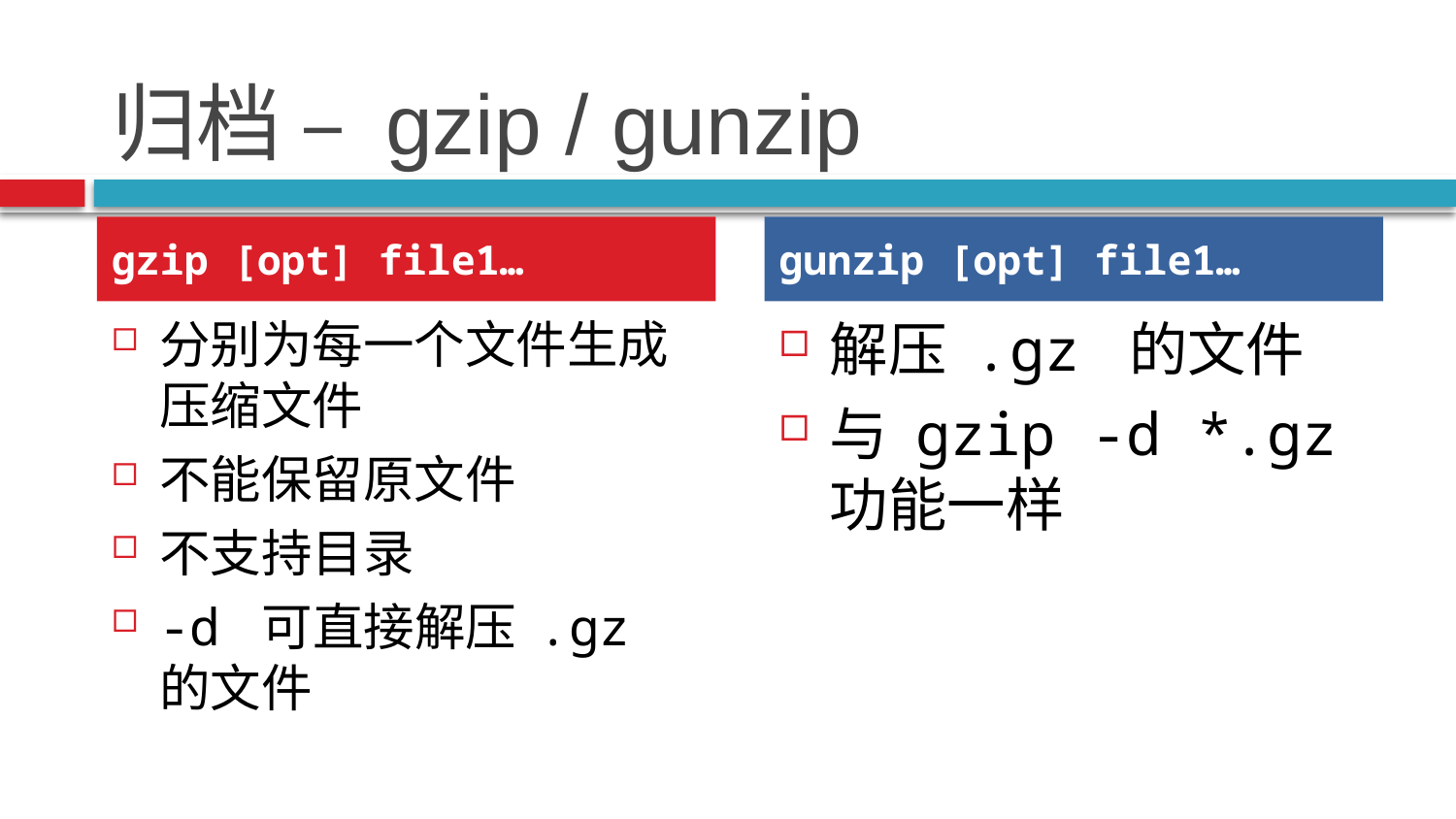

# 归档 – gzip / gunzip
gzip [opt] file1…
gunzip [opt] file1…
分别为每一个文件生成压缩文件
不能保留原文件
不支持目录
-d 可直接解压 .gz 的文件
解压 .gz 的文件
与 gzip -d *.gz 功能一样